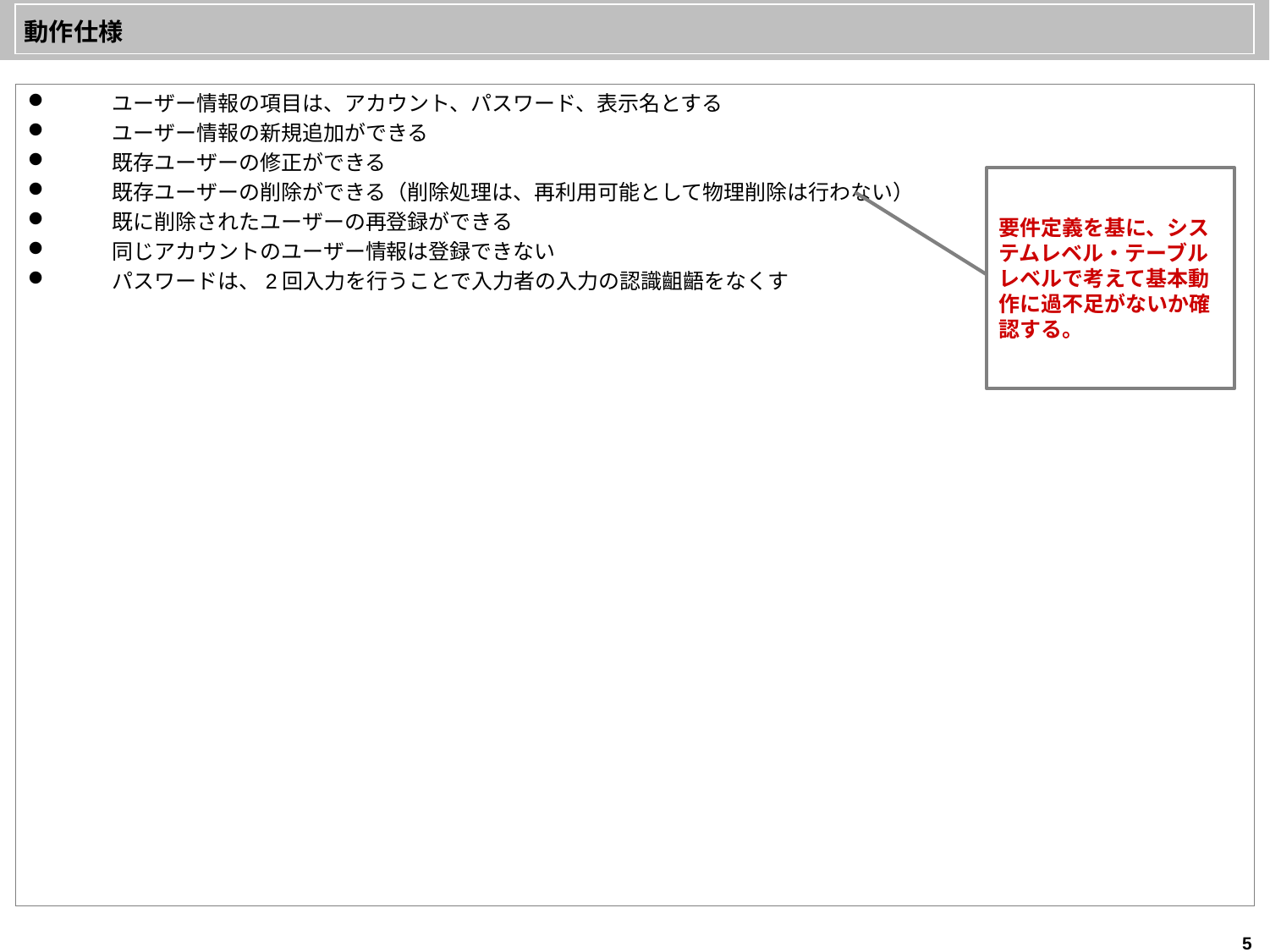

ユーザー情報の項目は、アカウント、パスワード、表示名とする
ユーザー情報の新規追加ができる
既存ユーザーの修正ができる
既存ユーザーの削除ができる（削除処理は、再利用可能として物理削除は行わない）
既に削除されたユーザーの再登録ができる
同じアカウントのユーザー情報は登録できない
パスワードは、2回入力を行うことで入力者の入力の認識齟齬をなくす

要件定義を基に、システムレベル・テーブルレベルで考えて基本動作に過不足がないか確認する。
5